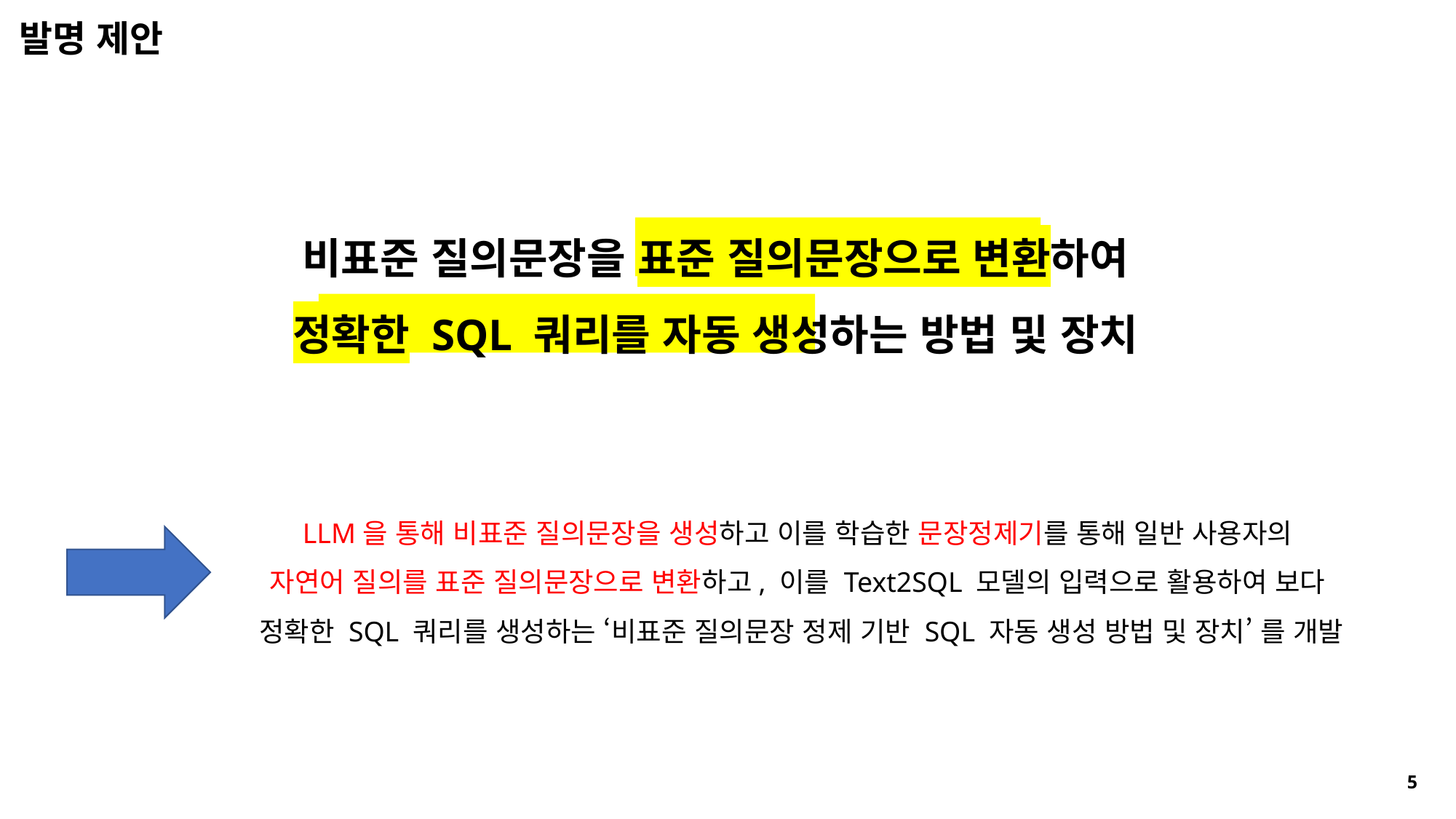

발명 제안
비표준 질의문장을 표준 질의문장으로 변환하여
정확한 SQL 쿼리를 자동 생성하는 방법 및 장치

LLM을 통해 비표준 질의문장을 생성하고 이를 학습한 문장정제기를 통해 일반 사용자의
자연어 질의를 표준 질의문장으로 변환하고, 이를 Text2SQL 모델의 입력으로 활용하여 보다
정확한 SQL 쿼리를 생성하는 ‘비표준 질의문장 정제 기반 SQL 자동 생성 방법 및 장치’ 를 개발

5